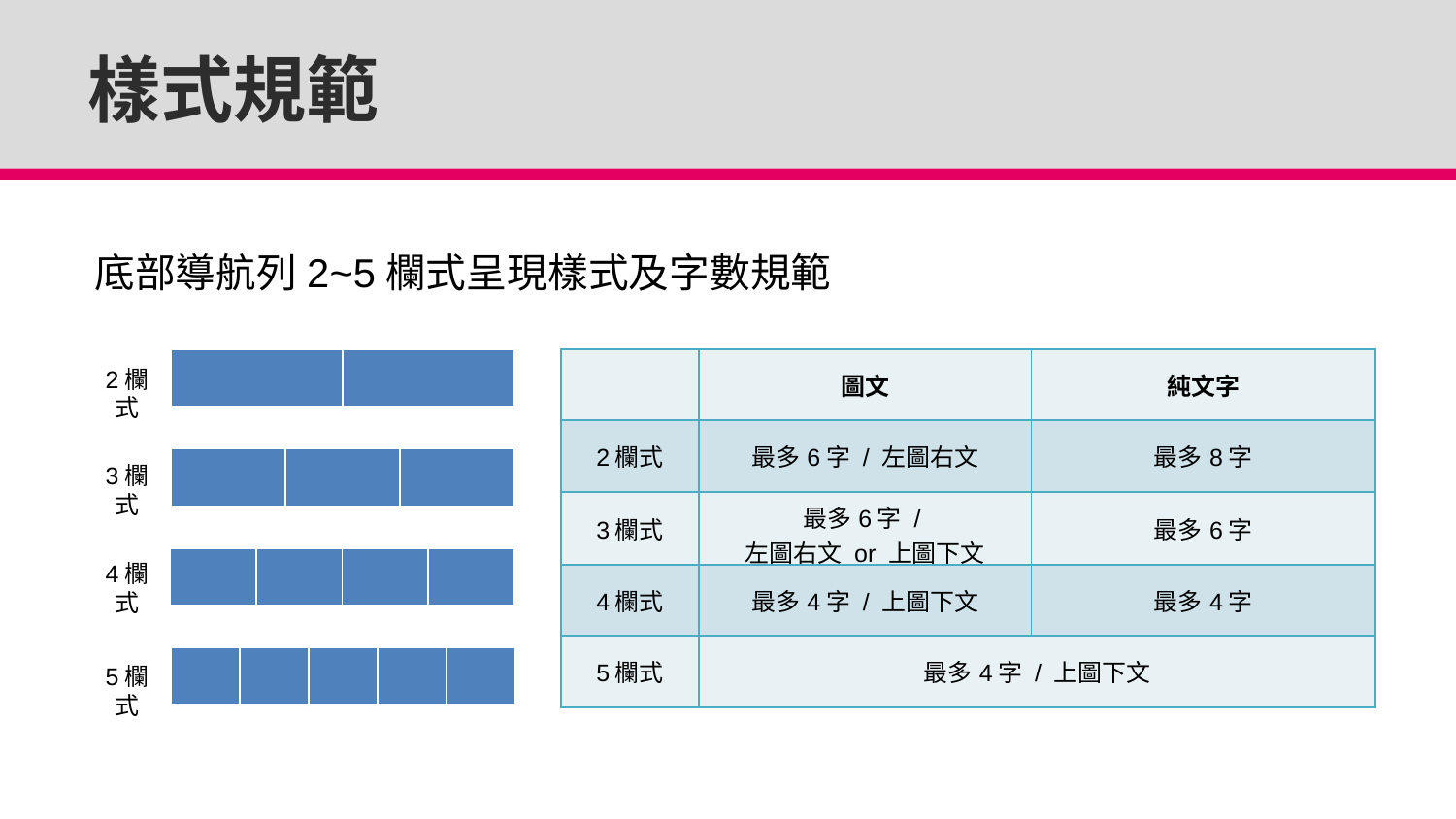

# 樣式規範
底部導航列2~5欄式呈現樣式及字數規範
|  | 圖文 | 純文字 |
| --- | --- | --- |
| 2欄式 | 最多6字 / 左圖右文 | 最多8字 |
| 3欄式 | 最多6字 / 左圖右文 or 上圖下文 | 最多6字 |
| 4欄式 | 最多4字 / 上圖下文 | 最多4字 |
| 5欄式 | 最多4字 / 上圖下文 |  |
|  |  |
| --- | --- |
2欄式
|  |  |  |
| --- | --- | --- |
3欄式
|  |  |  |  |
| --- | --- | --- | --- |
4欄式
|  |  |  |  |  |
| --- | --- | --- | --- | --- |
5欄式